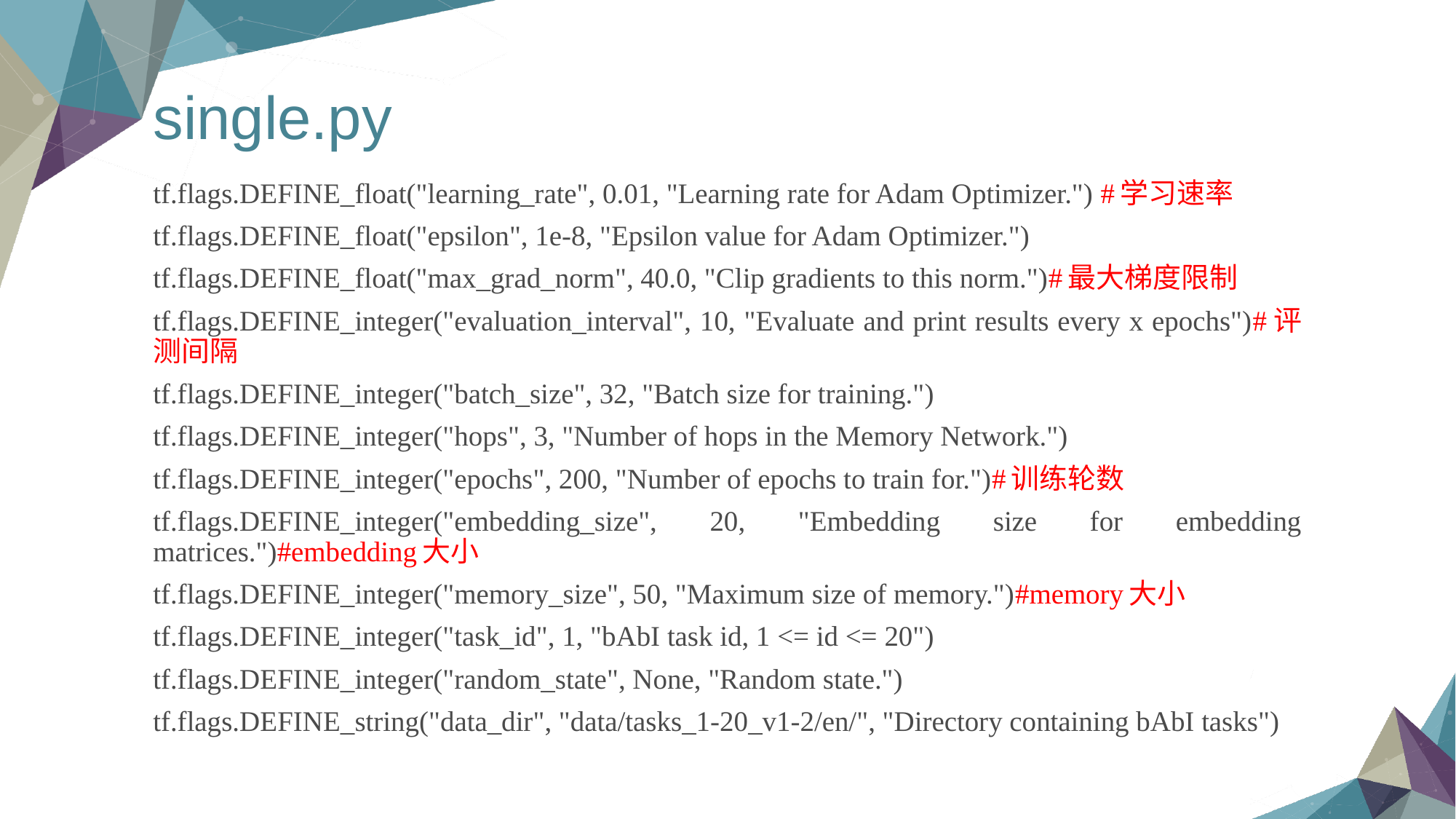

# single.py
tf.flags.DEFINE_float("learning_rate", 0.01, "Learning rate for Adam Optimizer.") #学习速率
tf.flags.DEFINE_float("epsilon", 1e-8, "Epsilon value for Adam Optimizer.")
tf.flags.DEFINE_float("max_grad_norm", 40.0, "Clip gradients to this norm.")#最大梯度限制
tf.flags.DEFINE_integer("evaluation_interval", 10, "Evaluate and print results every x epochs")#评测间隔
tf.flags.DEFINE_integer("batch_size", 32, "Batch size for training.")
tf.flags.DEFINE_integer("hops", 3, "Number of hops in the Memory Network.")
tf.flags.DEFINE_integer("epochs", 200, "Number of epochs to train for.")#训练轮数
tf.flags.DEFINE_integer("embedding_size", 20, "Embedding size for embedding matrices.")#embedding大小
tf.flags.DEFINE_integer("memory_size", 50, "Maximum size of memory.")#memory大小
tf.flags.DEFINE_integer("task_id", 1, "bAbI task id, 1 <= id <= 20")
tf.flags.DEFINE_integer("random_state", None, "Random state.")
tf.flags.DEFINE_string("data_dir", "data/tasks_1-20_v1-2/en/", "Directory containing bAbI tasks")